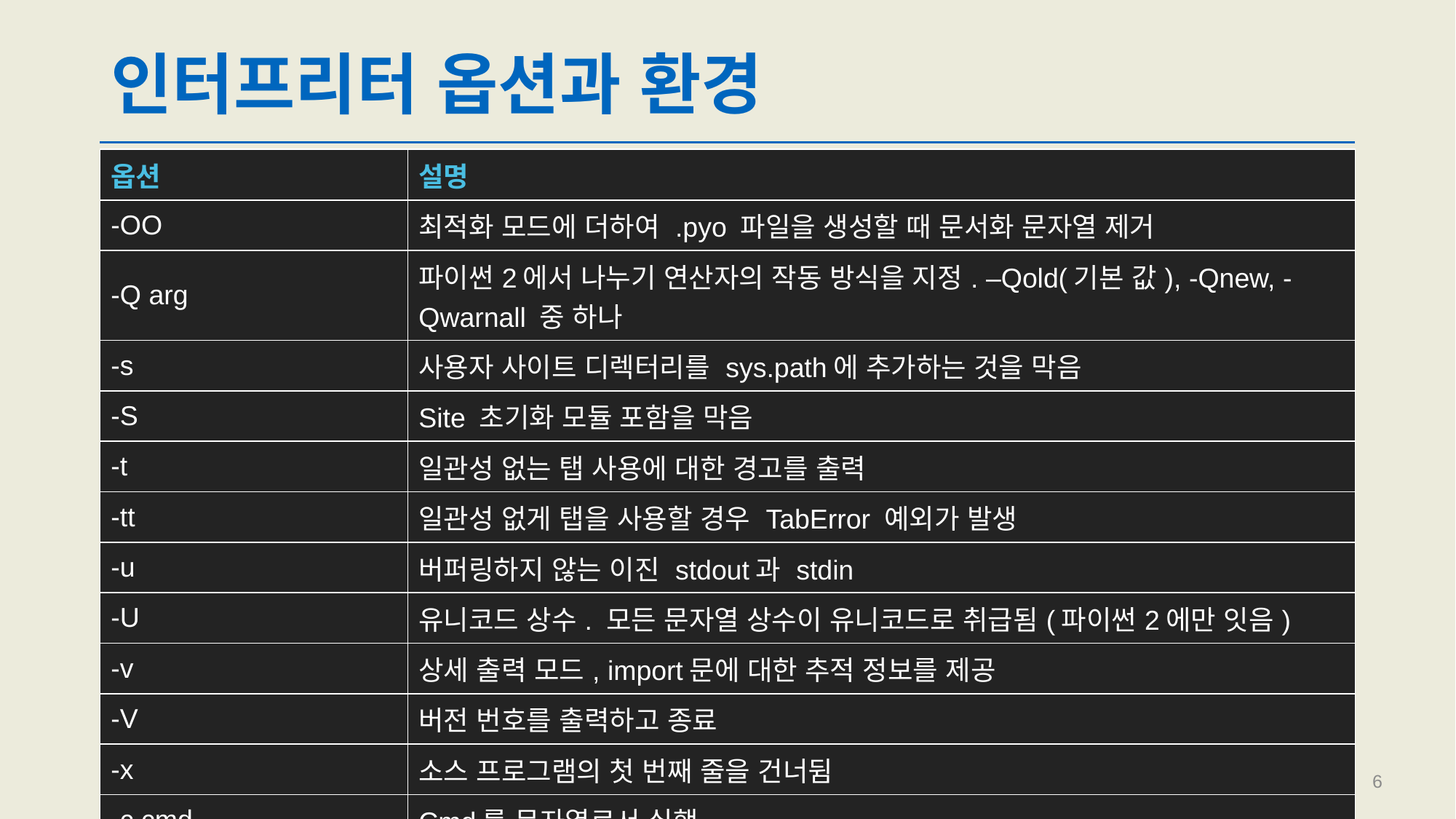

# 인터프리터 옵션과 환경
| 옵션 | 설명 |
| --- | --- |
| -OO | 최적화 모드에 더하여 .pyo 파일을 생성할 때 문서화 문자열 제거 |
| -Q arg | 파이썬2에서 나누기 연산자의 작동 방식을 지정. –Qold(기본 값), -Qnew, -Qwarnall 중 하나 |
| -s | 사용자 사이트 디렉터리를 sys.path에 추가하는 것을 막음 |
| -S | Site 초기화 모듈 포함을 막음 |
| -t | 일관성 없는 탭 사용에 대한 경고를 출력 |
| -tt | 일관성 없게 탭을 사용할 경우 TabError 예외가 발생 |
| -u | 버퍼링하지 않는 이진 stdout과 stdin |
| -U | 유니코드 상수. 모든 문자열 상수이 유니코드로 취급됨(파이썬2에만 잇음) |
| -v | 상세 출력 모드, import문에 대한 추적 정보를 제공 |
| -V | 버전 번호를 출력하고 종료 |
| -x | 소스 프로그램의 첫 번째 줄을 건너뒴 |
| -c cmd | Cmd를 문자열로서 실행 |
6